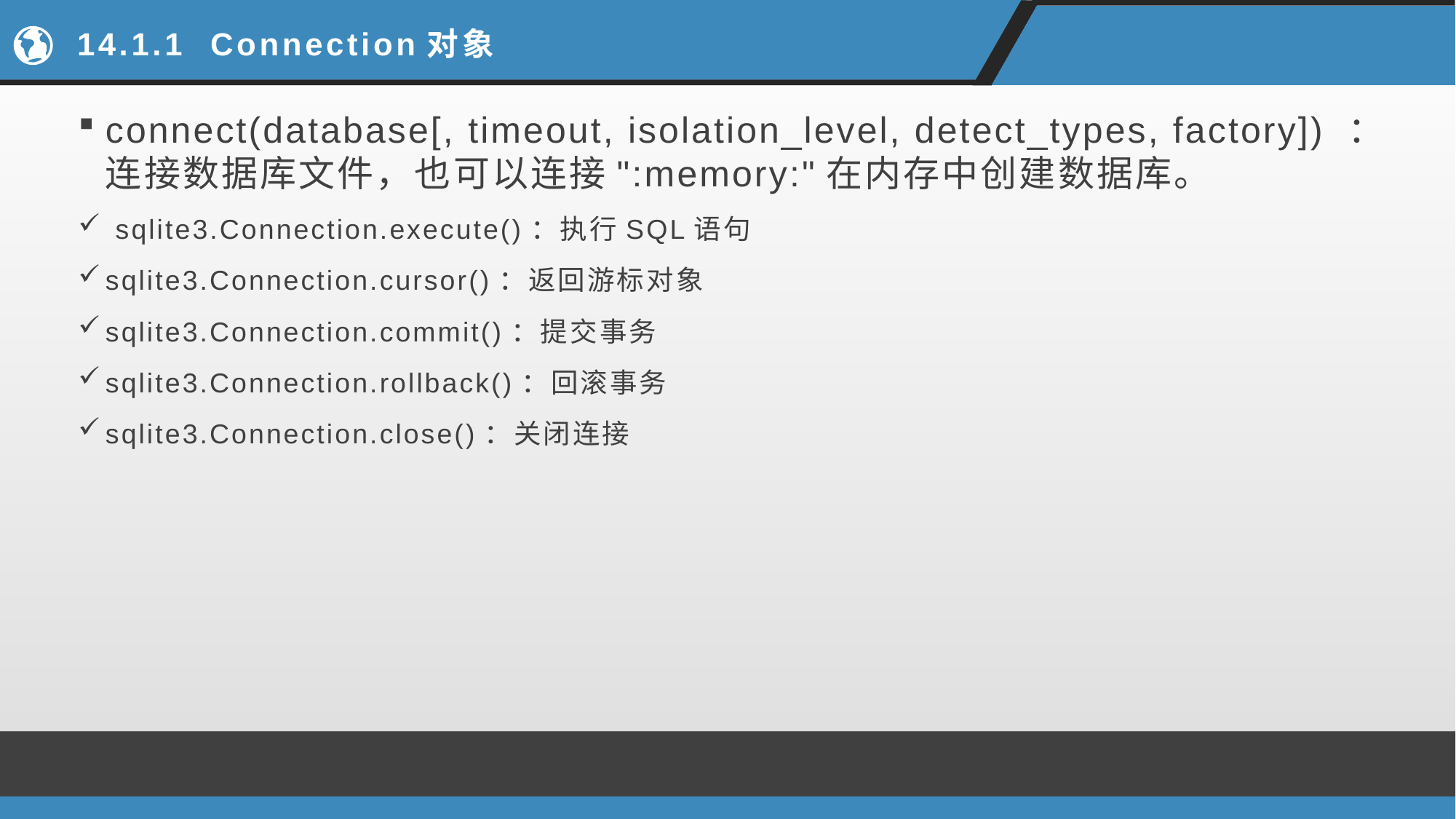

# 14.1.1  Connection对象

connect(database[, timeout, isolation_level, detect_types, factory]) ：连接数据库文件，也可以连接":memory:"在内存中创建数据库。
 sqlite3.Connection.execute()：执行SQL语句
sqlite3.Connection.cursor()：返回游标对象
sqlite3.Connection.commit()：提交事务
sqlite3.Connection.rollback()：回滚事务
sqlite3.Connection.close()：关闭连接